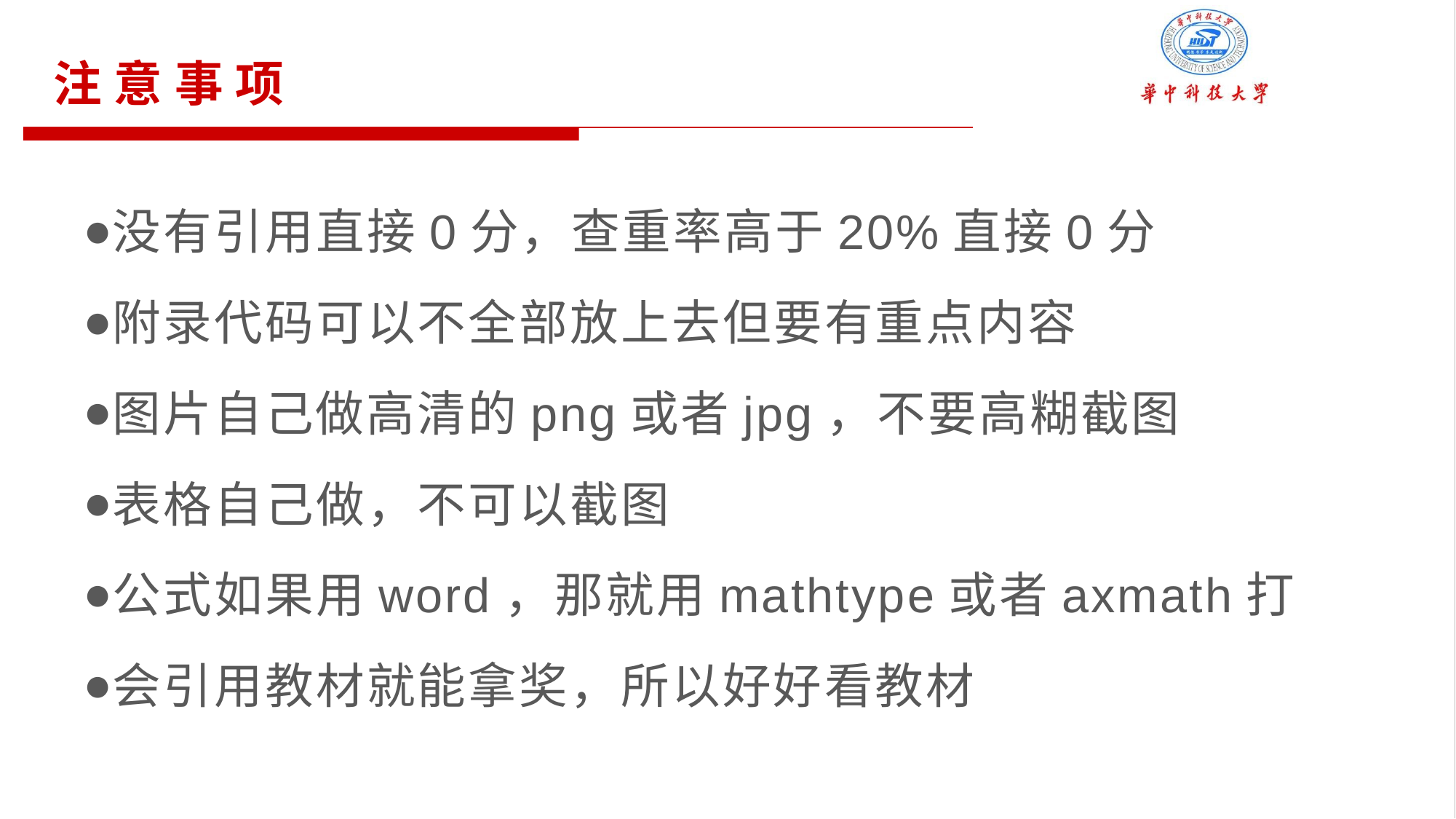

注意事项

没有引用直接0分，查重率高于20%直接0分
附录代码可以不全部放上去但要有重点内容
图片自己做高清的png或者jpg，不要高糊截图
表格自己做，不可以截图
公式如果用word，那就用mathtype或者axmath打
会引用教材就能拿奖，所以好好看教材